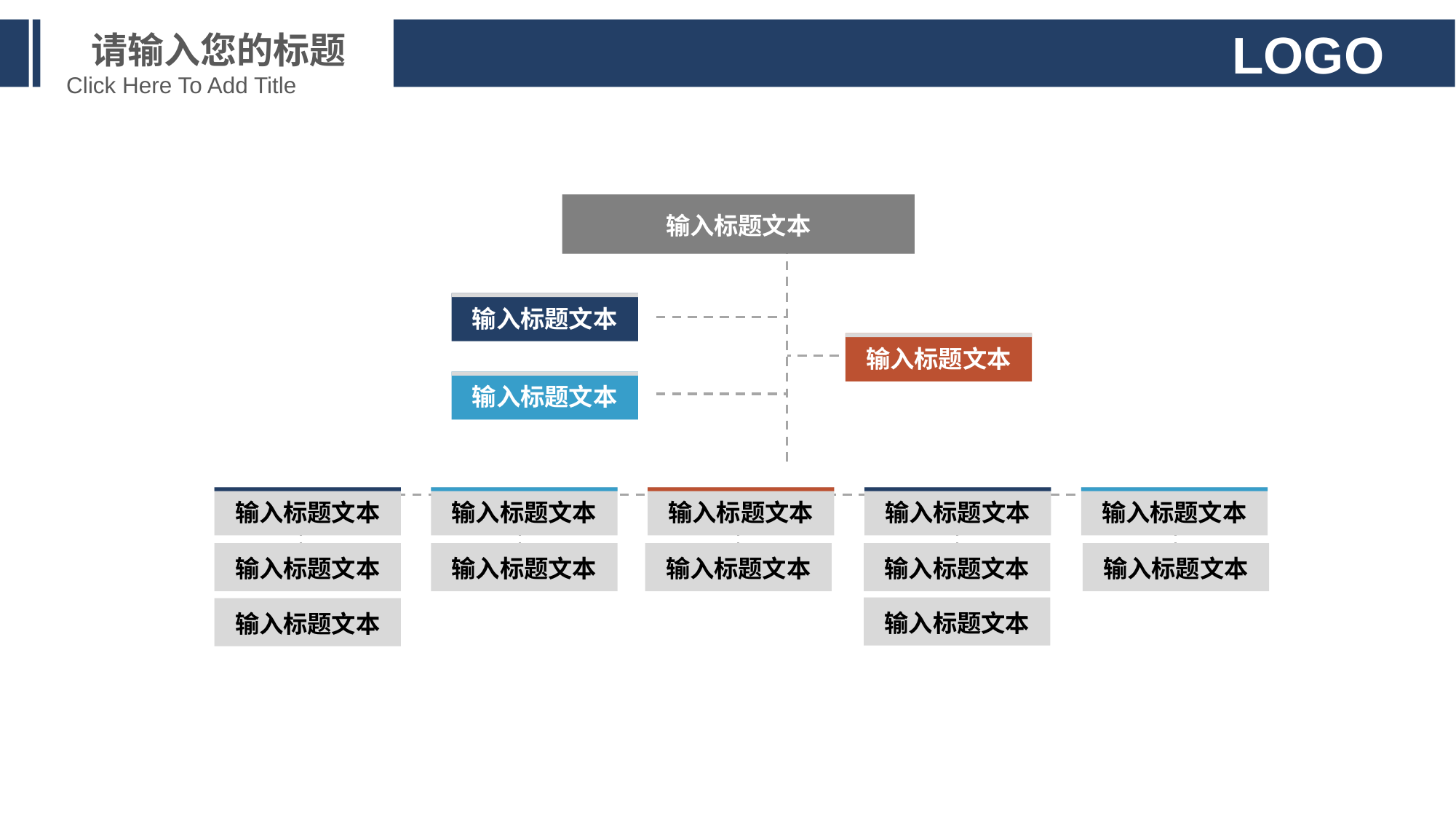

输入标题文本

输入标题文本

输入标题文本

输入标题文本

输入标题文本
输入标题文本
输入标题文本
输入标题文本
输入标题文本
输入标题文本
输入标题文本
输入标题文本
输入标题文本
输入标题文本
输入标题文本
输入标题文本